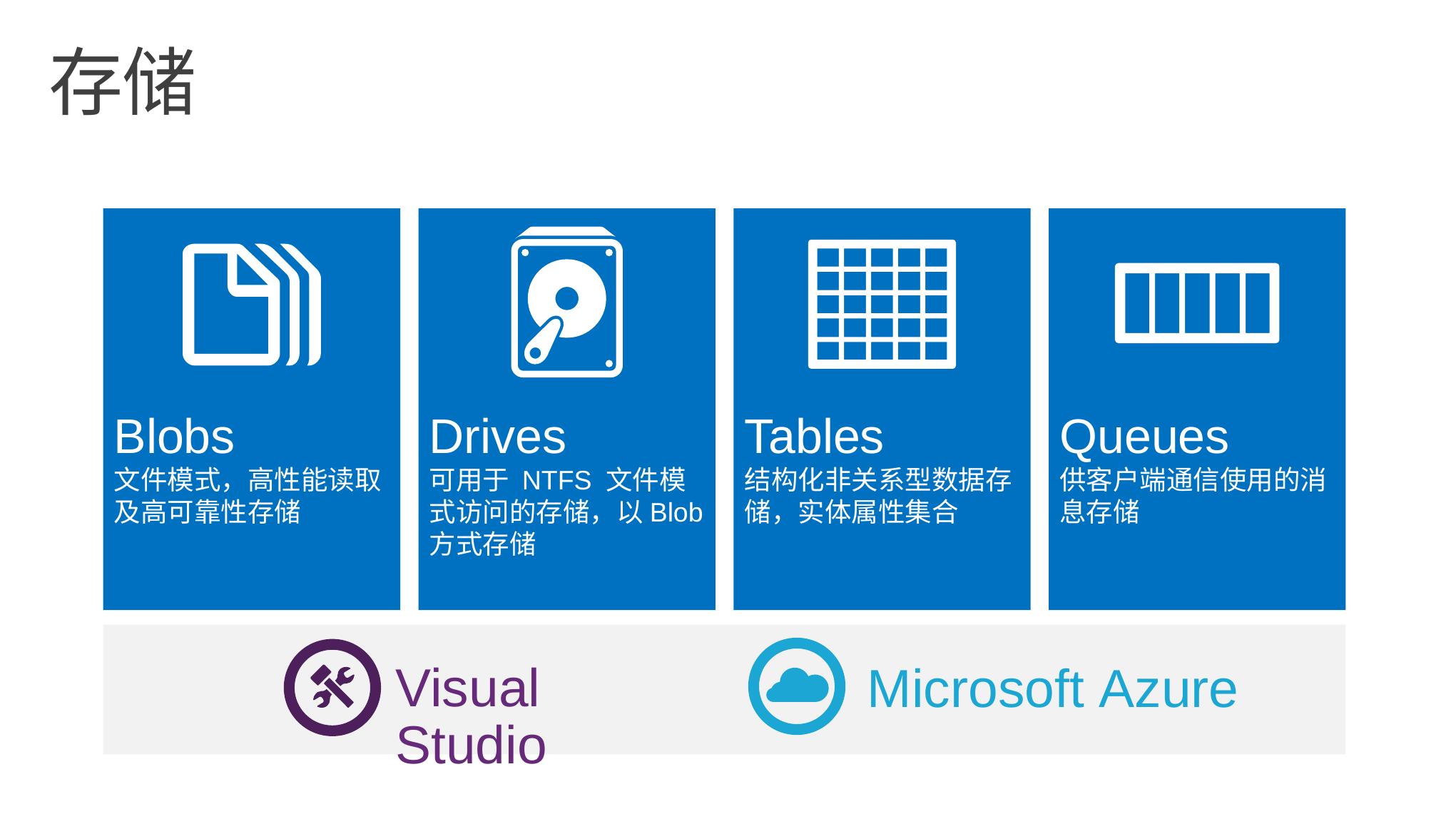

# 存储
Blobs
文件模式，高性能读取及高可靠性存储

Drives
可用于 NTFS 文件模式访问的存储，以Blob方式存储

Tables
结构化非关系型数据存储，实体属性集合

Queues
供客户端通信使用的消息存储

Visual Studio

Microsoft Azure